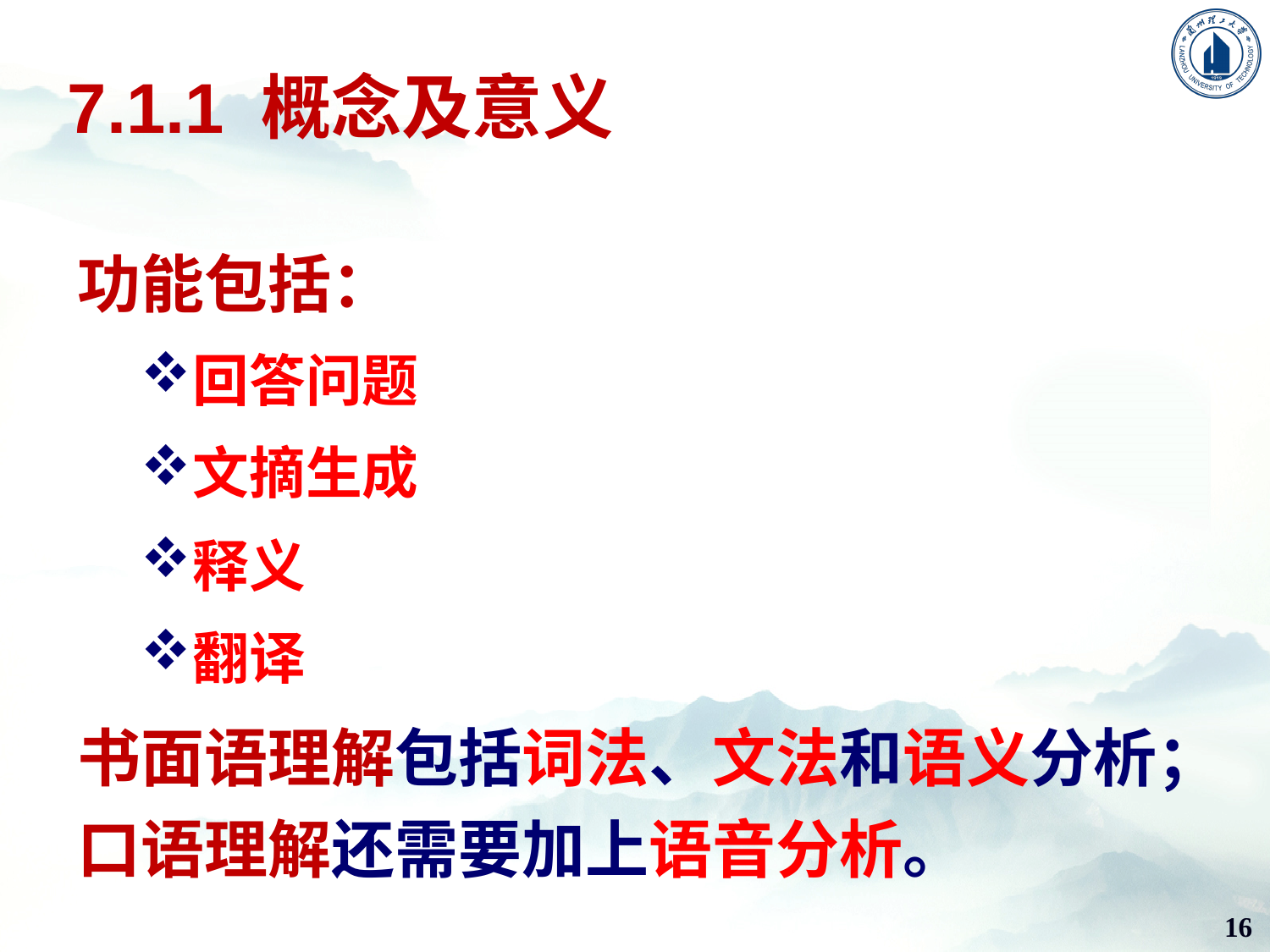

7.1.1 概念及意义

功能包括：
回答问题
文摘生成
释义
翻译
书面语理解包括词法、文法和语义分析；
口语理解还需要加上语音分析。
16